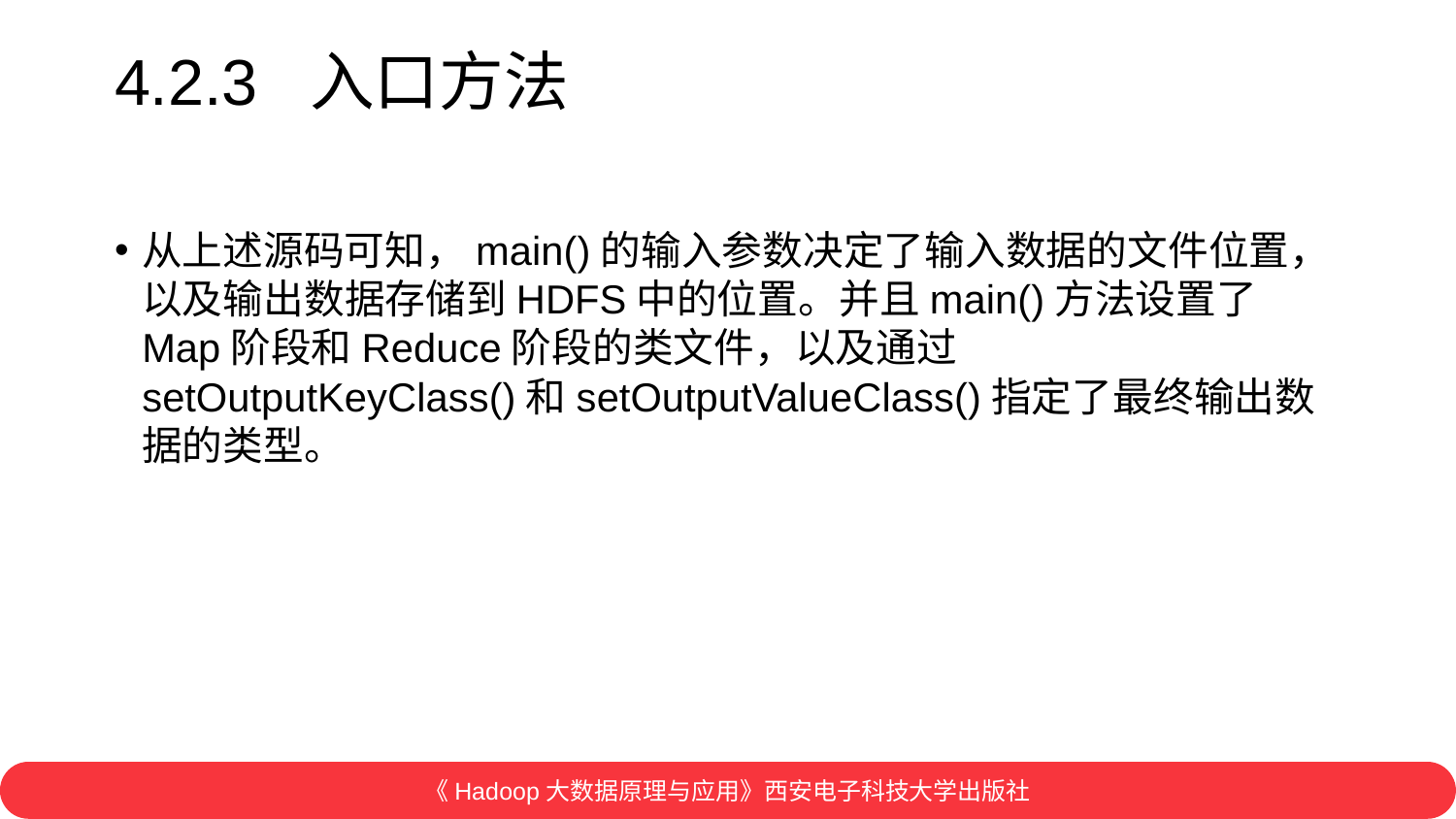

# 4.2.3  入口方法
从上述源码可知，main()的输入参数决定了输入数据的文件位置，以及输出数据存储到HDFS中的位置。并且main()方法设置了Map阶段和Reduce阶段的类文件，以及通过setOutputKeyClass()和setOutputValueClass()指定了最终输出数据的类型。